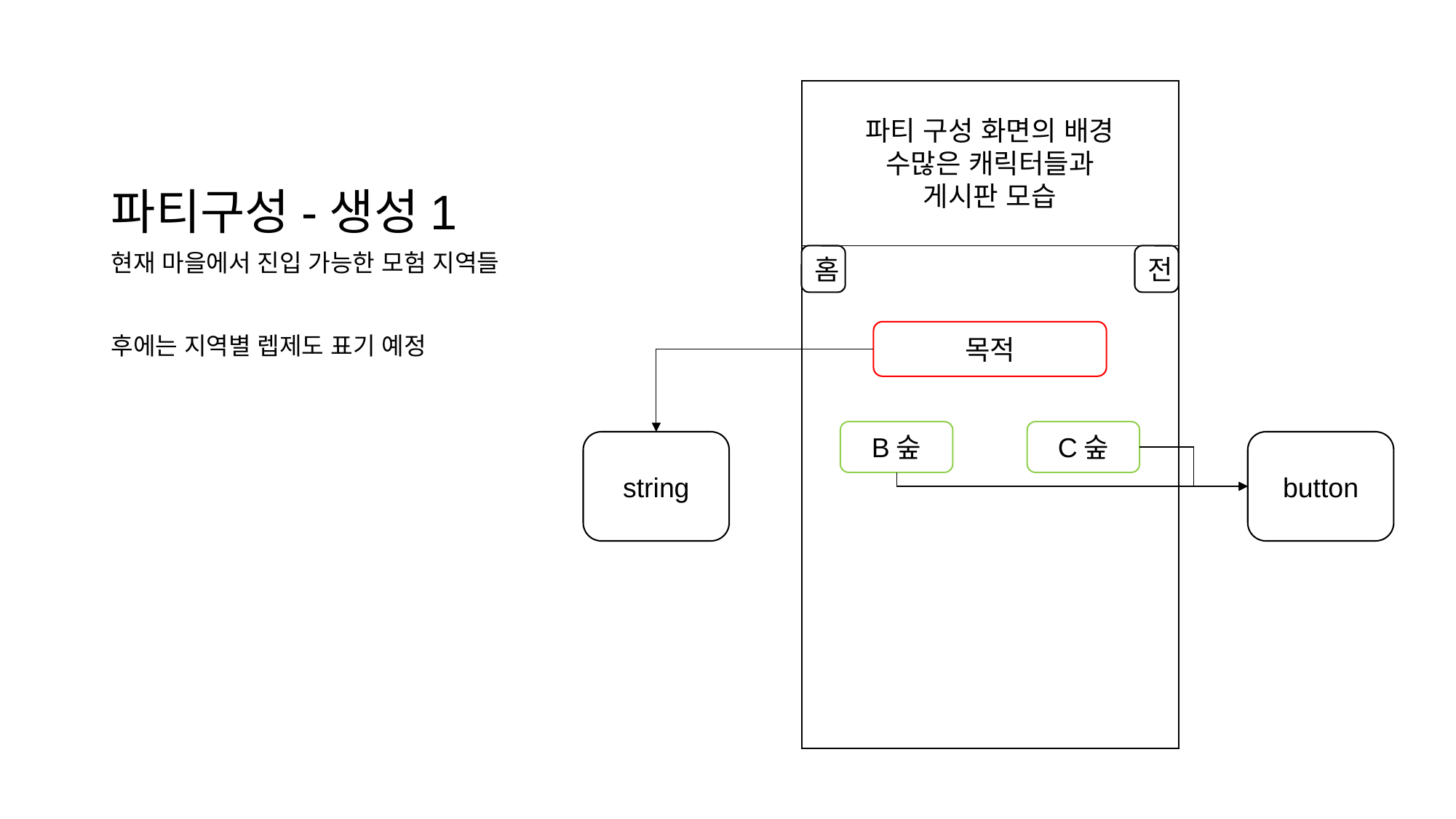

# 파티구성-생성1

파티 구성 화면의 배경
수많은 캐릭터들과
게시판 모습
현재 마을에서 진입 가능한 모험 지역들

후에는 지역별 렙제도 표기 예정
홈
전
목적
B숲
C숲
string
button